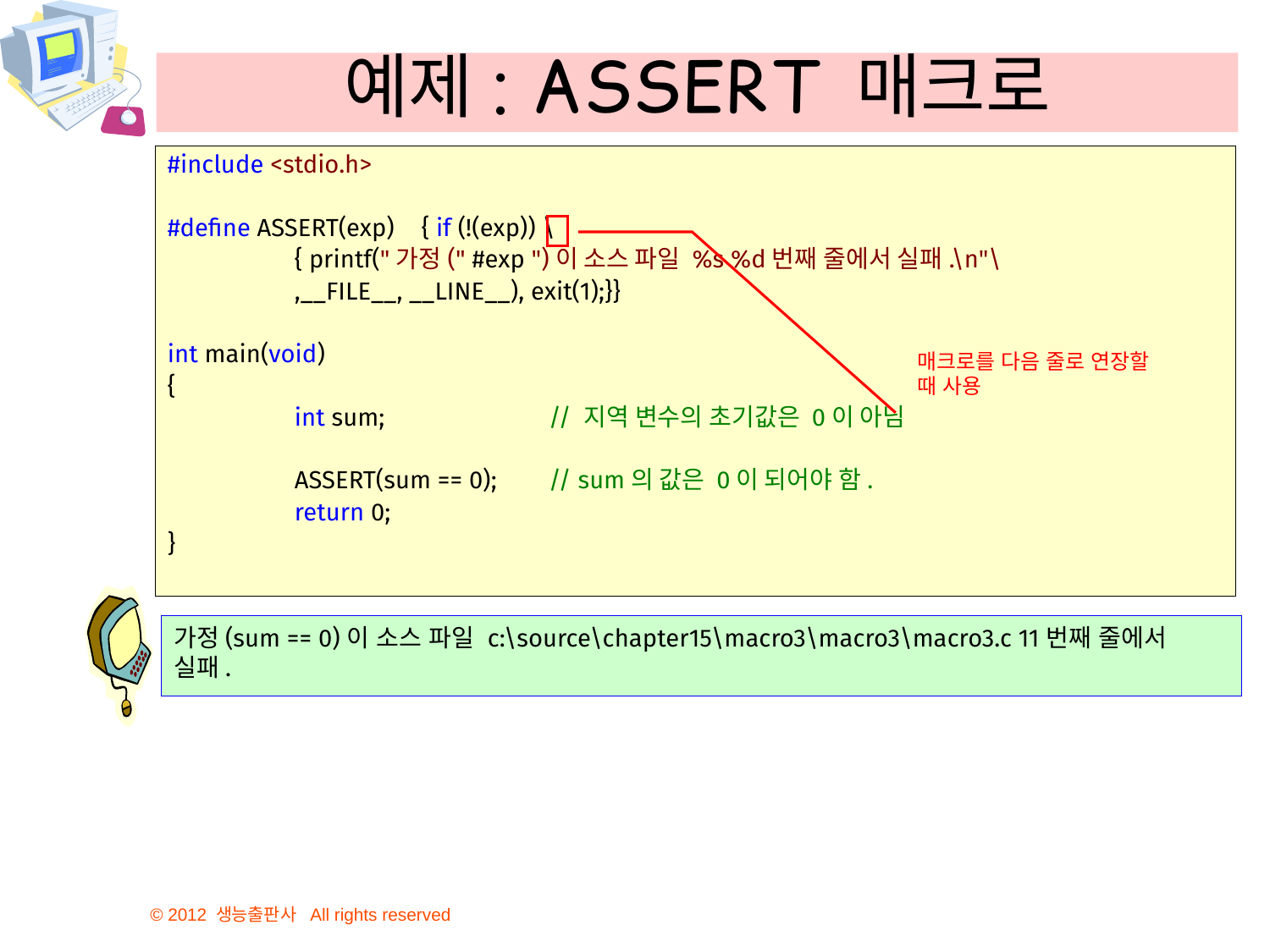

# 예제: ASSERT 매크로
#include <stdio.h>

#define ASSERT(exp) 	{ if (!(exp)) \
	{ printf("가정(" #exp ")이 소스 파일 %s %d번째 줄에서 실패.\n"\
	,__FILE__, __LINE__), exit(1);}}

int main(void)
{
	int sum;		// 지역 변수의 초기값은 0이 아님

	ASSERT(sum == 0);	// sum의 값은 0이 되어야 함.
	return 0;
}

매크로를 다음 줄로 연장할 때 사용

가정(sum == 0)이 소스 파일 c:\source\chapter15\macro3\macro3\macro3.c 11번째 줄에서
실패.